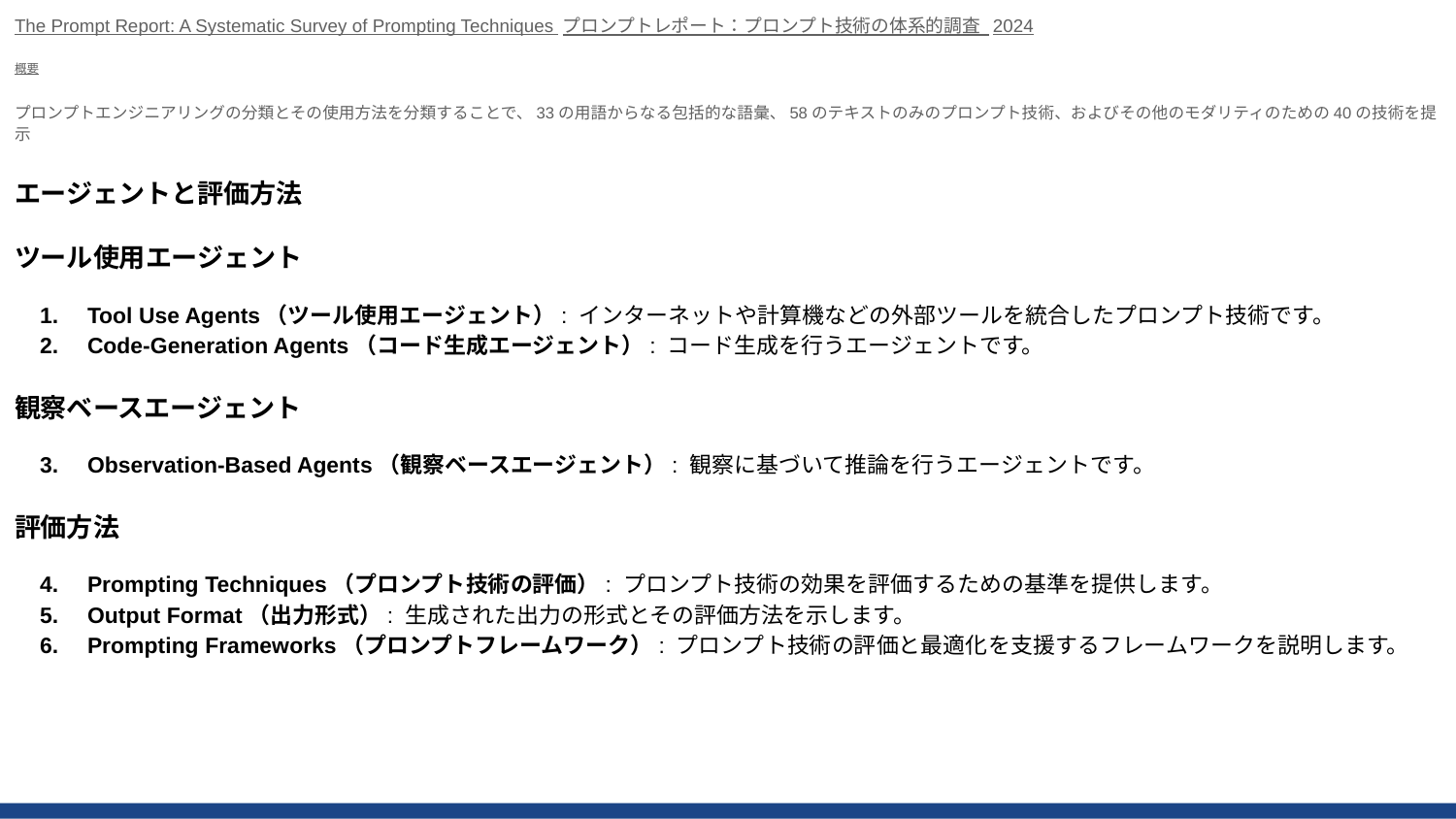

The Prompt Report: A Systematic Survey of Prompting Techniques プロンプトレポート：プロンプト技術の体系的調査  2024
概要
プロンプトエンジニアリングの分類とその使用方法を分類することで、33の用語からなる包括的な語彙、58のテキストのみのプロンプト技術、およびその他のモダリティのための40の技術を提示
エージェントと評価方法
ツール使用エージェント
Tool Use Agents（ツール使用エージェント）: インターネットや計算機などの外部ツールを統合したプロンプト技術です。
Code-Generation Agents（コード生成エージェント）: コード生成を行うエージェントです。
観察ベースエージェント
Observation-Based Agents（観察ベースエージェント）: 観察に基づいて推論を行うエージェントです。
評価方法
Prompting Techniques（プロンプト技術の評価）: プロンプト技術の効果を評価するための基準を提供します。
Output Format（出力形式）: 生成された出力の形式とその評価方法を示します。
Prompting Frameworks（プロンプトフレームワーク）: プロンプト技術の評価と最適化を支援するフレームワークを説明します。